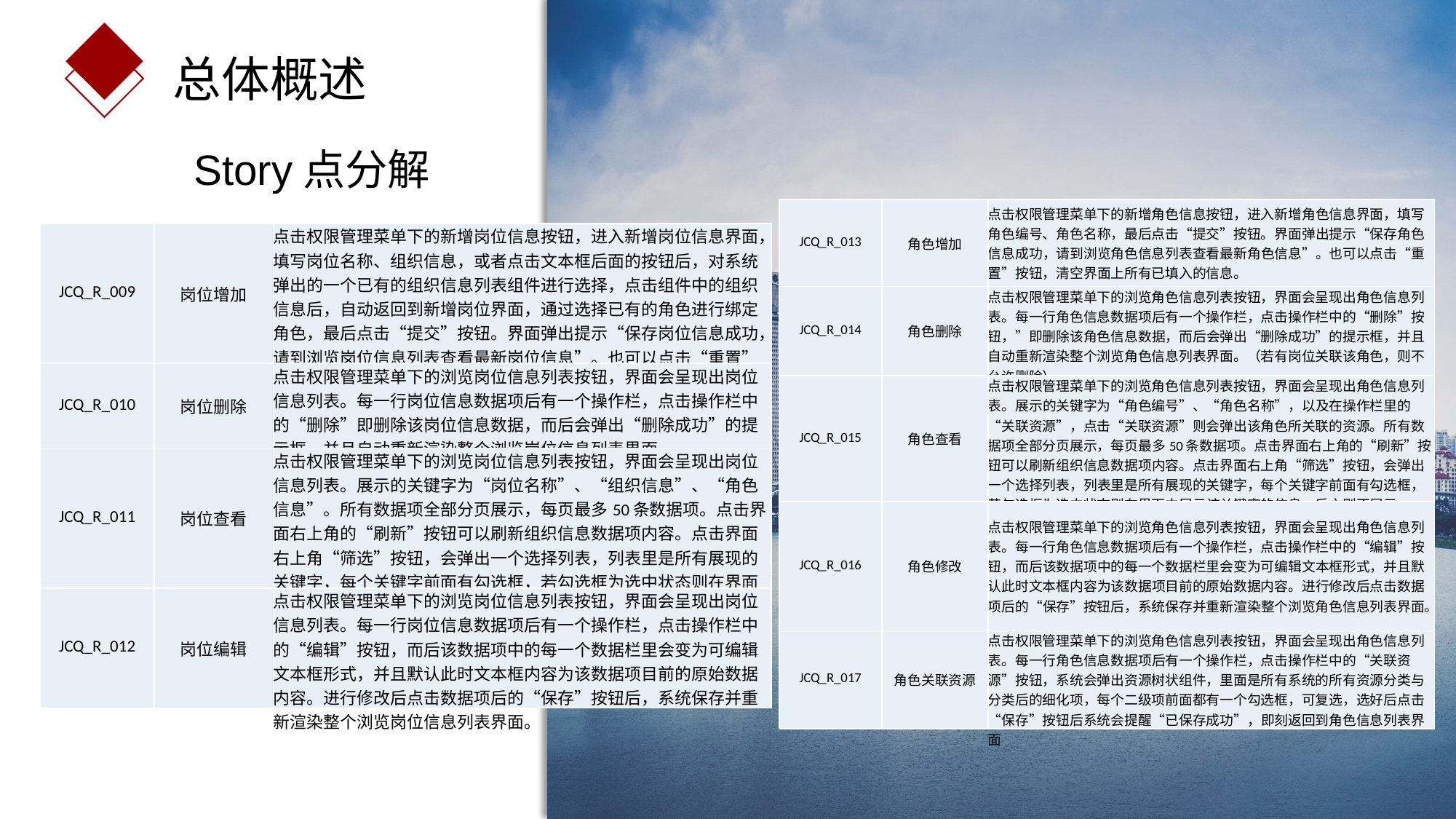

总体概述
Story点分解
| JCQ\_R\_013 | 角色增加 | 点击权限管理菜单下的新增角色信息按钮，进入新增角色信息界面，填写角色编号、角色名称，最后点击“提交”按钮。界面弹出提示“保存角色 信息成功，请到浏览角色信息列表查看最新角色信息”。也可以点击“重置”按钮，清空界面上所有已填入的信息。 |
| --- | --- | --- |
| JCQ\_R\_014 | 角色删除 | 点击权限管理菜单下的浏览角色信息列表按钮，界面会呈现出角色信息列表。每一行角色信息数据项后有一个操作栏，点击操作栏中的“删除”按钮，”即删除该角色信息数据，而后会弹出“删除成功”的提示框，并且自动重新渲染整个浏览角色信息列表界面。（若有岗位关联该角色，则不允许删除） |
| JCQ\_R\_015 | 角色查看 | 点击权限管理菜单下的浏览角色信息列表按钮，界面会呈现出角色信息列表。展示的关键字为“角色编号”、“角色名称”，以及在操作栏里的“关联资源”，点击“关联资源”则会弹出该角色所关联的资源。所有数据项全部分页展示，每页最多50条数据项。点击界面右上角的“刷新”按钮可以刷新组织信息数据项内容。点击界面右上角“筛选”按钮，会弹出一个选择列表，列表里是所有展现的关键字，每个关键字前面有勾选框，若勾选框为选中状态则在界面中展示该关键字的信息，反之则不展示。 |
| JCQ\_R\_016 | 角色修改 | 点击权限管理菜单下的浏览角色信息列表按钮，界面会呈现出角色信息列表。每一行角色信息数据项后有一个操作栏，点击操作栏中的“编辑”按钮，而后该数据项中的每一个数据栏里会变为可编辑文本框形式，并且默认此时文本框内容为该数据项目前的原始数据内容。进行修改后点击数据项后的“保存”按钮后，系统保存并重新渲染整个浏览角色信息列表界面。 |
| JCQ\_R\_017 | 角色关联资源 | 点击权限管理菜单下的浏览角色信息列表按钮，界面会呈现出角色信息列表。每一行角色信息数据项后有一个操作栏，点击操作栏中的“关联资源”按钮，系统会弹出资源树状组件，里面是所有系统的所有资源分类与分类后的细化项，每个二级项前面都有一个勾选框，可复选，选好后点击“保存”按钮后系统会提醒“已保存成功”，即刻返回到角色信息列表界面 |
| JCQ\_R\_009 | 岗位增加 | 点击权限管理菜单下的新增岗位信息按钮，进入新增岗位信息界面，填写岗位名称、组织信息，或者点击文本框后面的按钮后，对系统弹出的一个已有的组织信息列表组件进行选择，点击组件中的组织信息后，自动返回到新增岗位界面，通过选择已有的角色进行绑定角色，最后点击“提交”按钮。界面弹出提示“保存岗位信息成功，请到浏览岗位信息列表查看最新岗位信息”。也可以点击“重置”按钮，清空界面上所有已填入的信息。 |
| --- | --- | --- |
| JCQ\_R\_010 | 岗位删除 | 点击权限管理菜单下的浏览岗位信息列表按钮，界面会呈现出岗位信息列表。每一行岗位信息数据项后有一个操作栏，点击操作栏中的“删除”即删除该岗位信息数据，而后会弹出“删除成功”的提示框，并且自动重新渲染整个浏览岗位信息列表界面。 |
| JCQ\_R\_011 | 岗位查看 | 点击权限管理菜单下的浏览岗位信息列表按钮，界面会呈现出岗位信息列表。展示的关键字为“岗位名称”、“组织信息”、“角色信息”。所有数据项全部分页展示，每页最多50条数据项。点击界面右上角的“刷新”按钮可以刷新组织信息数据项内容。点击界面右上角“筛选”按钮，会弹出一个选择列表，列表里是所有展现的关键字，每个关键字前面有勾选框，若勾选框为选中状态则在界面中展示组织该关键字的信息，反之则不展示。 |
| JCQ\_R\_012 | 岗位编辑 | 点击权限管理菜单下的浏览岗位信息列表按钮，界面会呈现出岗位信息列表。每一行岗位信息数据项后有一个操作栏，点击操作栏中的“编辑”按钮，而后该数据项中的每一个数据栏里会变为可编辑文本框形式，并且默认此时文本框内容为该数据项目前的原始数据内容。进行修改后点击数据项后的“保存”按钮后，系统保存并重新渲染整个浏览岗位信息列表界面。 |